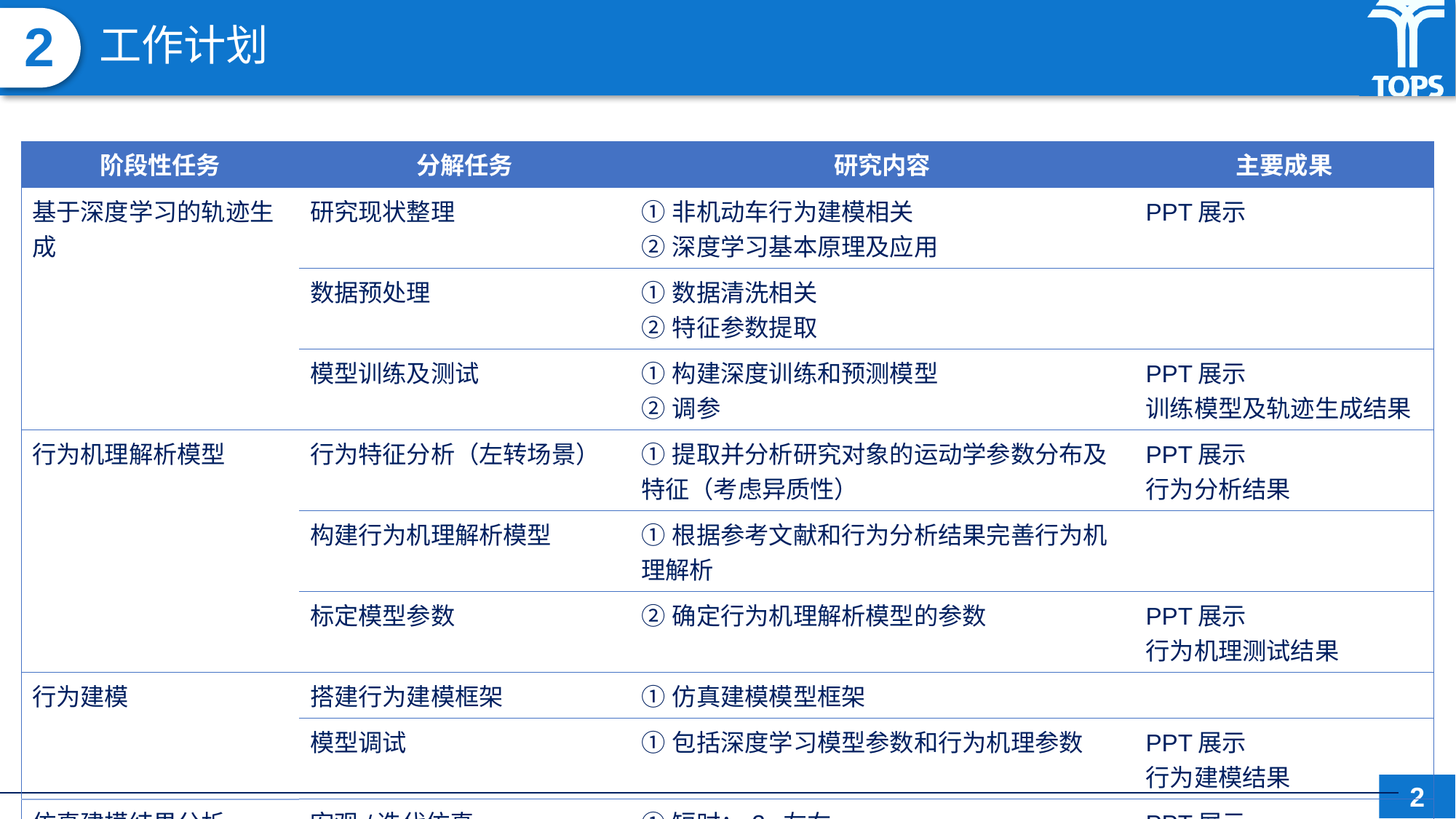

# 2
工作计划
| 阶段性任务 | 分解任务 | 研究内容 | 主要成果 |
| --- | --- | --- | --- |
| 基于深度学习的轨迹生成 | 研究现状整理 | ①非机动车行为建模相关 ②深度学习基本原理及应用 | PPT展示 |
|  | 数据预处理 | ①数据清洗相关 ②特征参数提取 |  |
|  | 模型训练及测试 | ①构建深度训练和预测模型 ②调参 | PPT展示 训练模型及轨迹生成结果 |
| 行为机理解析模型 | 行为特征分析（左转场景） | ①提取并分析研究对象的运动学参数分布及特征（考虑异质性） | PPT展示 行为分析结果 |
|  | 构建行为机理解析模型 | ①根据参考文献和行为分析结果完善行为机理解析 |  |
|  | 标定模型参数 | ②确定行为机理解析模型的参数 | PPT展示 行为机理测试结果 |
| 行为建模 | 搭建行为建模框架 | ①仿真建模模型框架 |  |
|  | 模型调试 | ①包括深度学习模型参数和行为机理参数 | PPT展示 行为建模结果 |
| 仿真建模结果分析 | 宏观/迭代仿真 | ①短时：2s左右 ②迭代：整个左转行为 | PPT展示 仿真特征结果 |
2